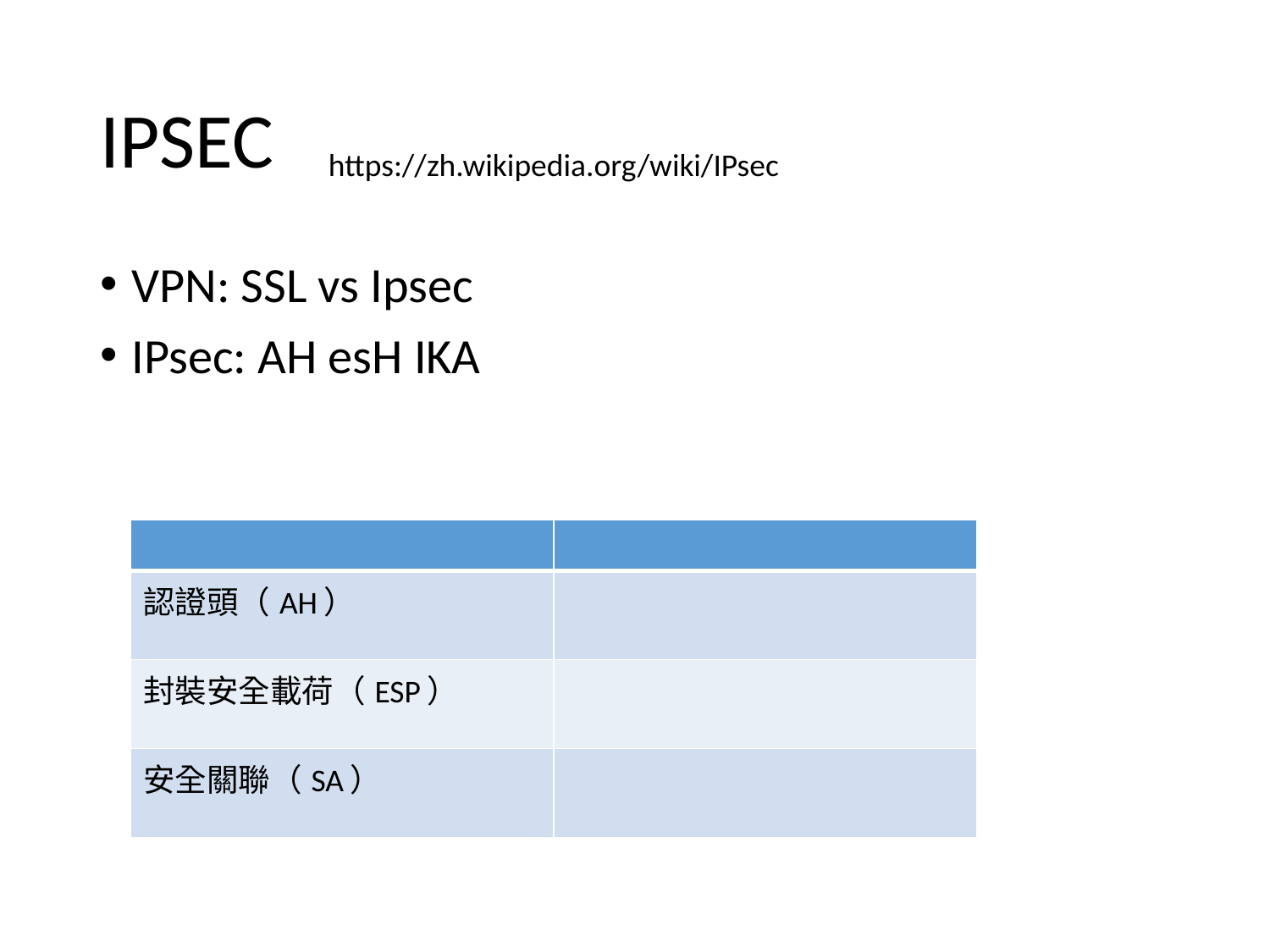

# IPSEC
https://zh.wikipedia.org/wiki/IPsec
VPN: SSL vs Ipsec
IPsec: AH esH IKA
|  |  |
| --- | --- |
| 認證頭（AH） |  |
| 封裝安全載荷（ESP） |  |
| 安全關聯（SA） |  |